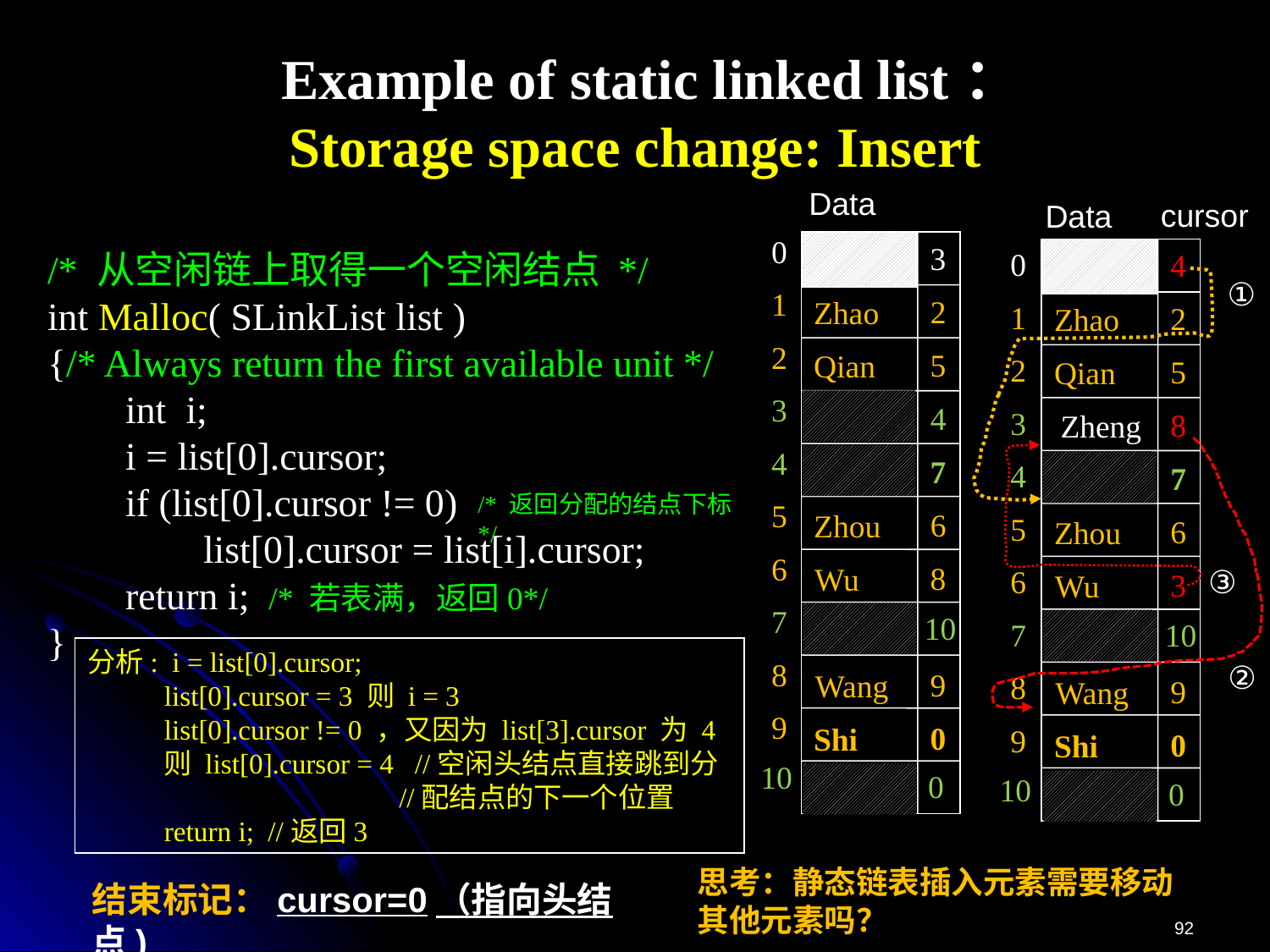

Example of static linked list：
Storage space change: Insert
Data
cursor
Data
0
1
2
3
4
5
6
7
8
9
10

3
0
1
2
3
4
5
6
7
8
9
10

/* 从空闲链上取得一个空闲结点 */
int Malloc( SLinkList list )
{/* Always return the first available unit */
        int  i;
        i = list[0].cursor;
        if (list[0].cursor != 0)
                list[0].cursor = list[i].cursor;
        return i;  /* 若表满，返回0*/
}

4
①

2
Zhao
2
Zhao
5
Qian
5
Qian

4
Sun
8
Zheng

7
Li

7
Li
/* 返回分配的结点下标*/
6
Zhou
6
Zhou
8
Wu
③
3
Wu
10

10

分析:  i = list[0].cursor;
           list[0].cursor = 3 则 i = 3
           list[0].cursor != 0 ，又因为 list[3].cursor 为 4
           则 list[0].cursor = 4   //空闲头结点直接跳到分                      	                            //配结点的下一个位置
           return i;  //返回3
②
9
Wang
9
Wang
0
Shi
0
Shi
0

0

思考：静态链表插入元素需要移动
其他元素吗？
结束标记：cursor=0（指向头结点)

92